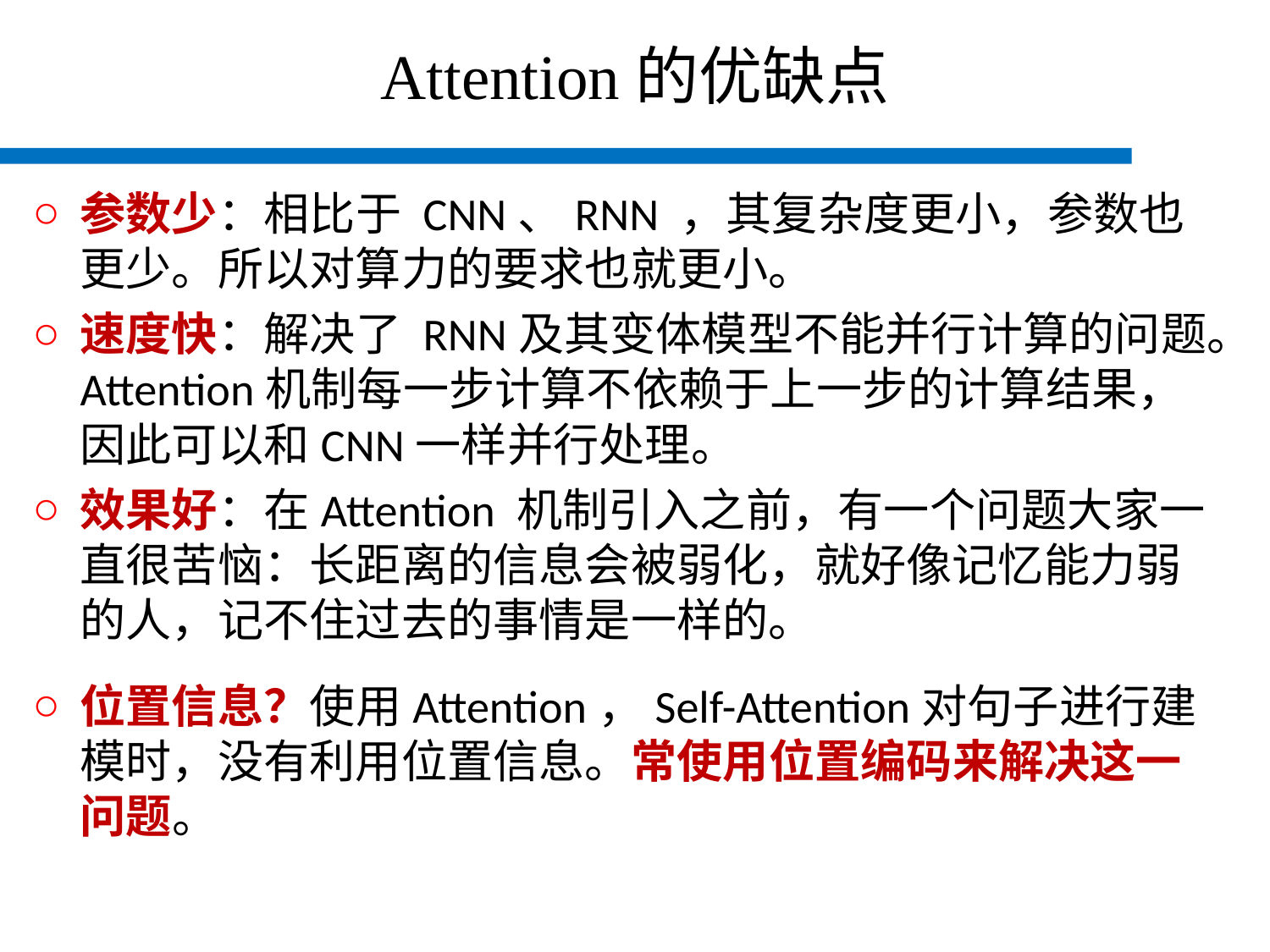

# Attention的优缺点
参数少：相比于 CNN、RNN ，其复杂度更小，参数也更少。所以对算力的要求也就更小。
速度快：解决了 RNN及其变体模型不能并行计算的问题。Attention机制每一步计算不依赖于上一步的计算结果，因此可以和CNN一样并行处理。
效果好：在Attention 机制引入之前，有一个问题大家一直很苦恼：长距离的信息会被弱化，就好像记忆能力弱的人，记不住过去的事情是一样的。
位置信息？使用Attention，Self-Attention对句子进行建模时，没有利用位置信息。常使用位置编码来解决这一问题。